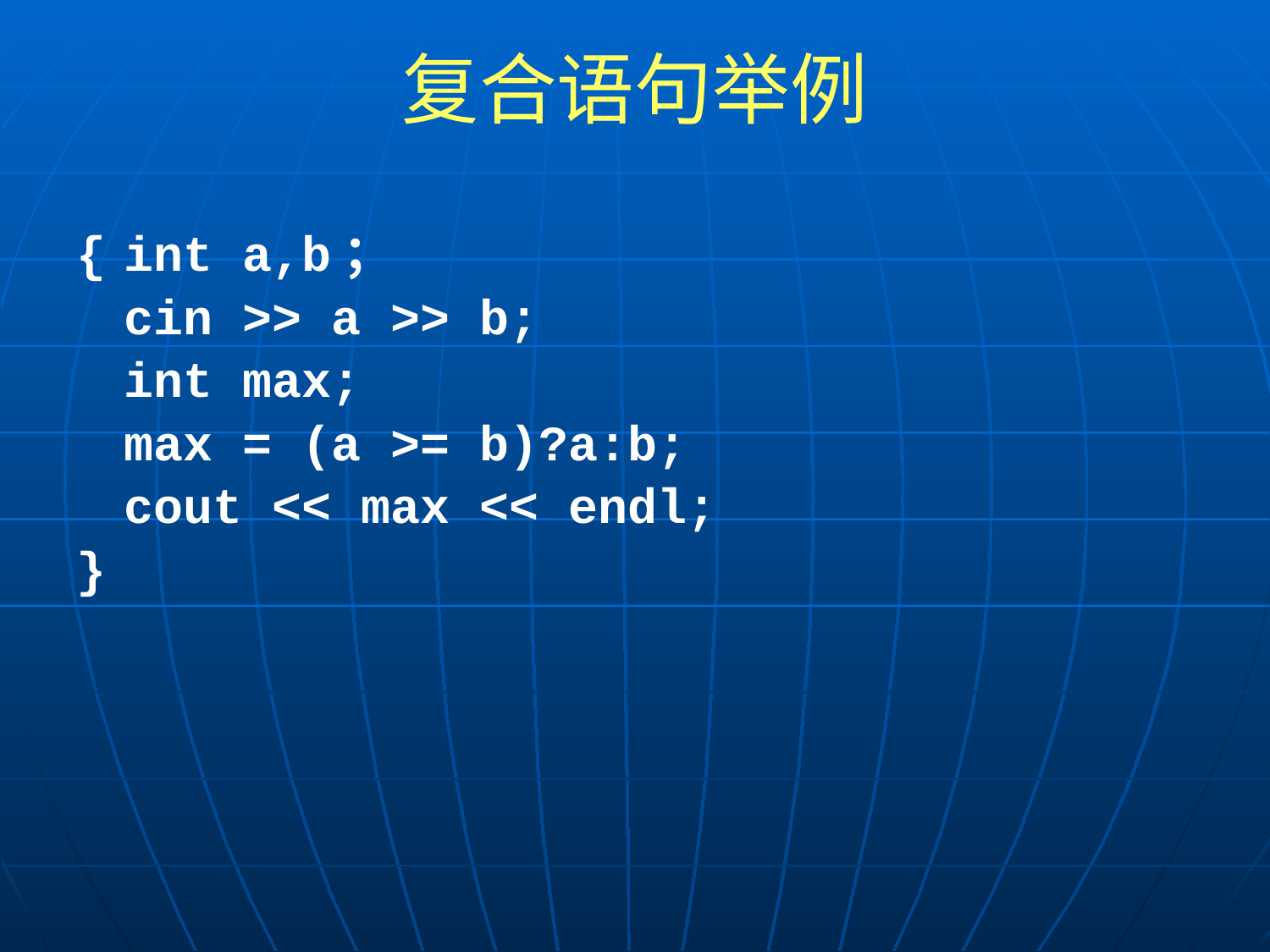

# 复合语句举例
{	int a,b；
	cin >> a >> b;
	int max;
	max = (a >= b)?a:b;
 	cout << max << endl;
}